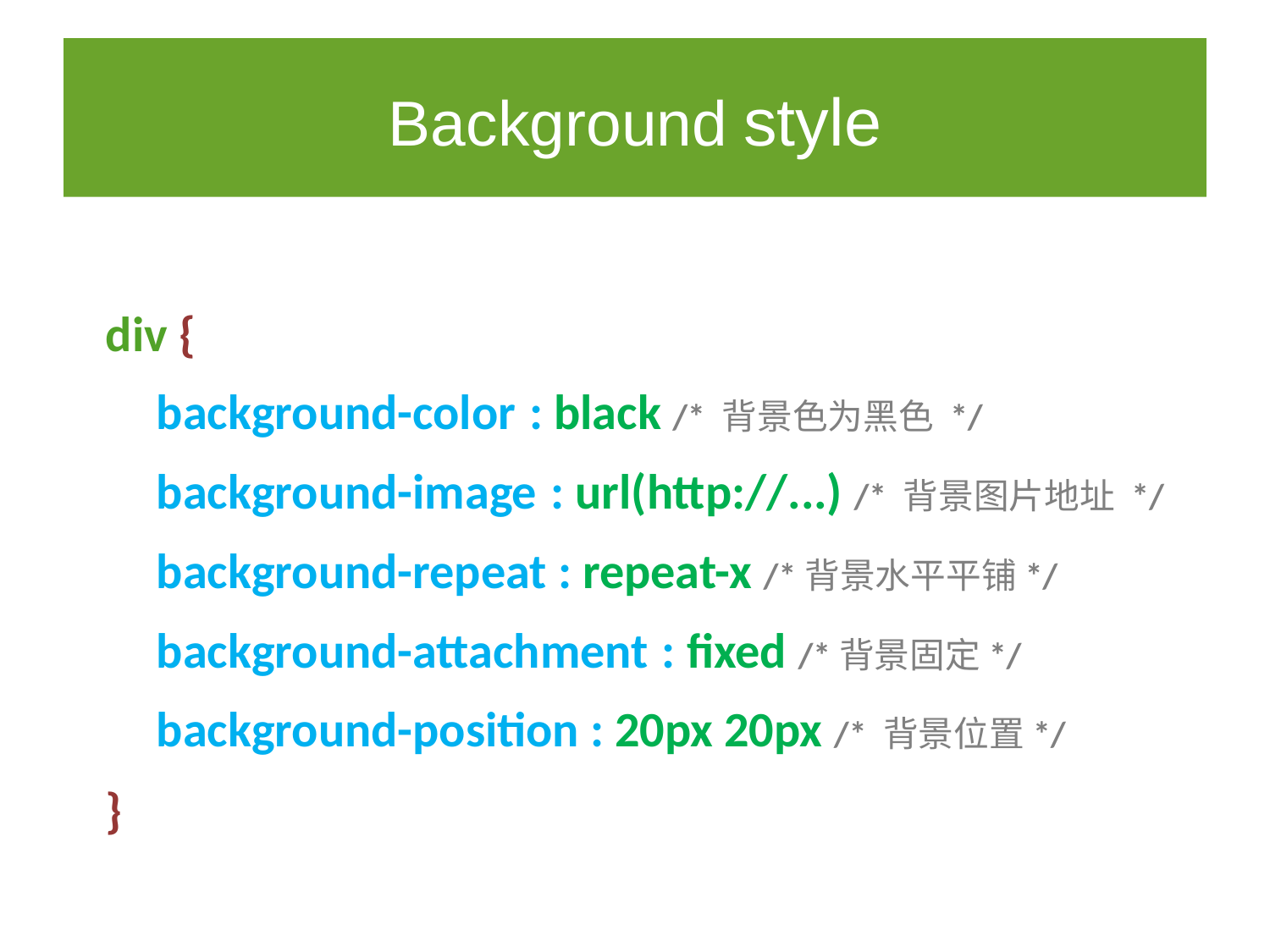

# Background style
div {
    background-color : black /* 背景色为黑色 */
    background-image : url(http://...) /* 背景图片地址 */
    background-repeat : repeat-x /*背景水平平铺*/
    background-attachment : fixed /*背景固定*/
    background-position : 20px 20px /* 背景位置*/
}